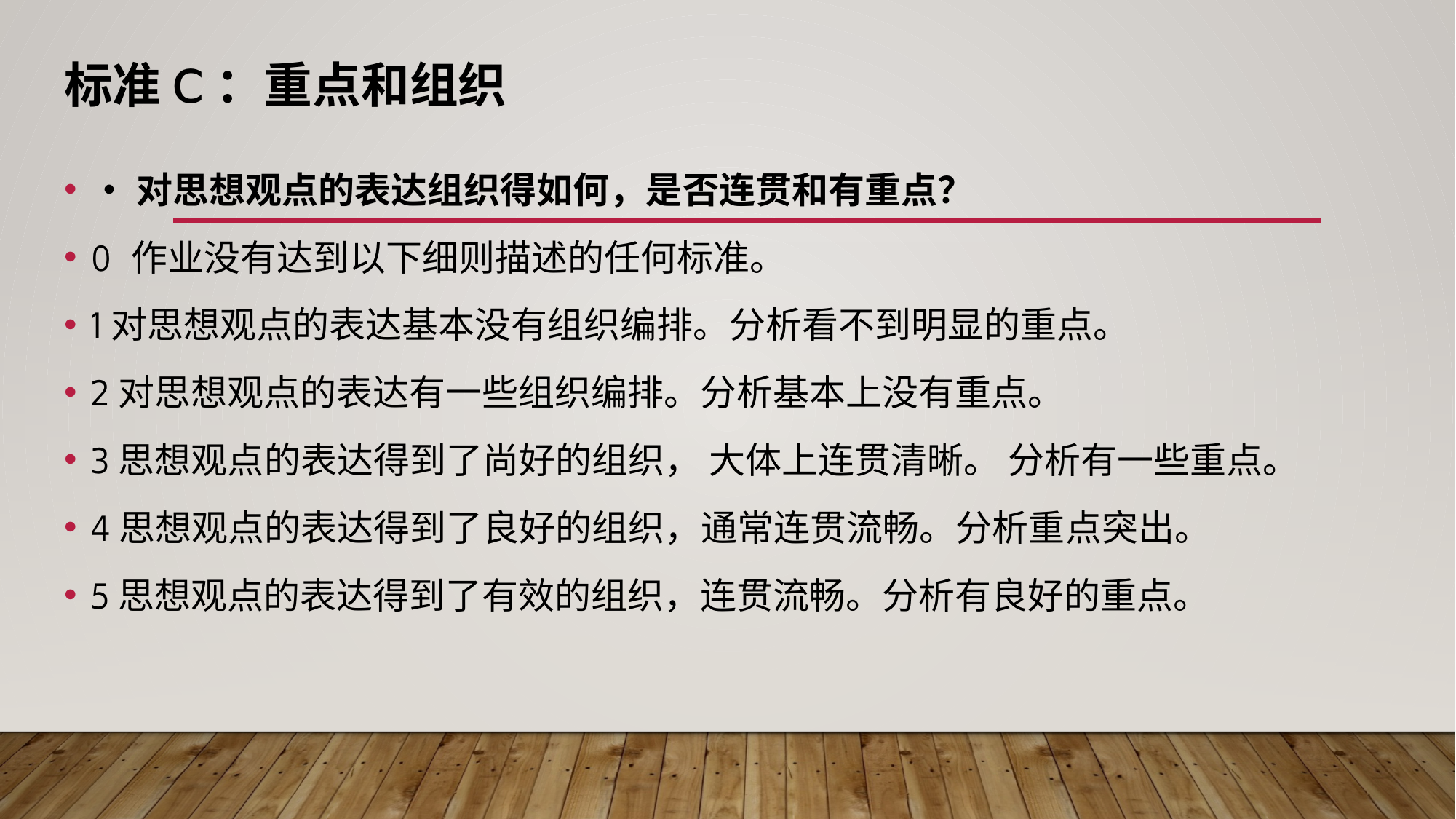

# 标准C：重点和组织
•对思想观点的表达组织得如何，是否连贯和有重点？
0 作业没有达到以下细则描述的任何标准。
1对思想观点的表达基本没有组织编排。分析看不到明显的重点。
2对思想观点的表达有一些组织编排。分析基本上没有重点。
3思想观点的表达得到了尚好的组织， 大体上连贯清晰。 分析有一些重点。
4思想观点的表达得到了良好的组织，通常连贯流畅。分析重点突出。
5思想观点的表达得到了有效的组织，连贯流畅。分析有良好的重点。